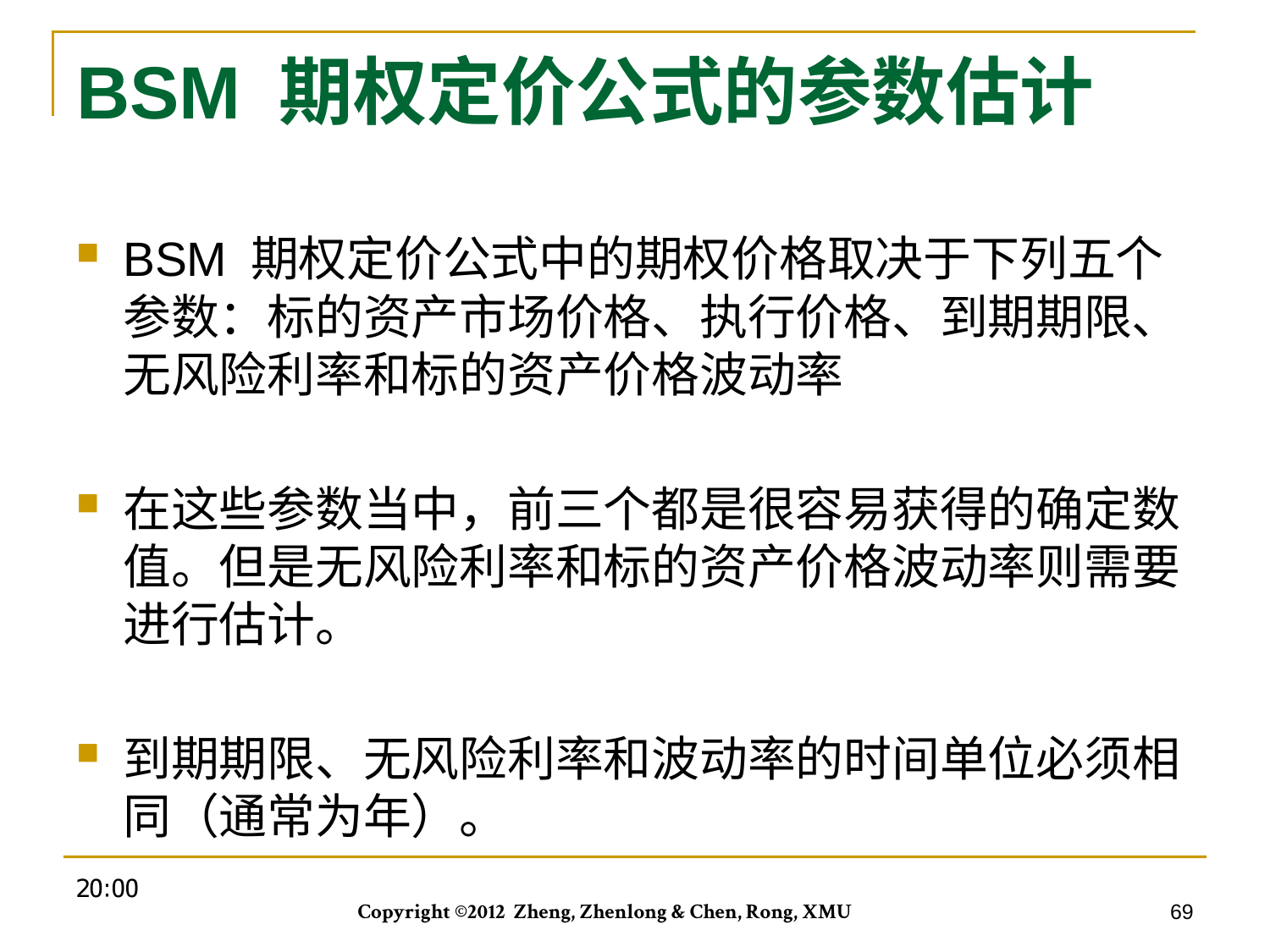

# BSM 期权定价公式的参数估计
BSM 期权定价公式中的期权价格取决于下列五个参数：标的资产市场价格、执行价格、到期期限、无风险利率和标的资产价格波动率

在这些参数当中，前三个都是很容易获得的确定数值。但是无风险利率和标的资产价格波动率则需要进行估计。

到期期限、无风险利率和波动率的时间单位必须相同（通常为年）。
20:00
69
Copyright ©2012  Zheng, Zhenlong & Chen, Rong, XMU